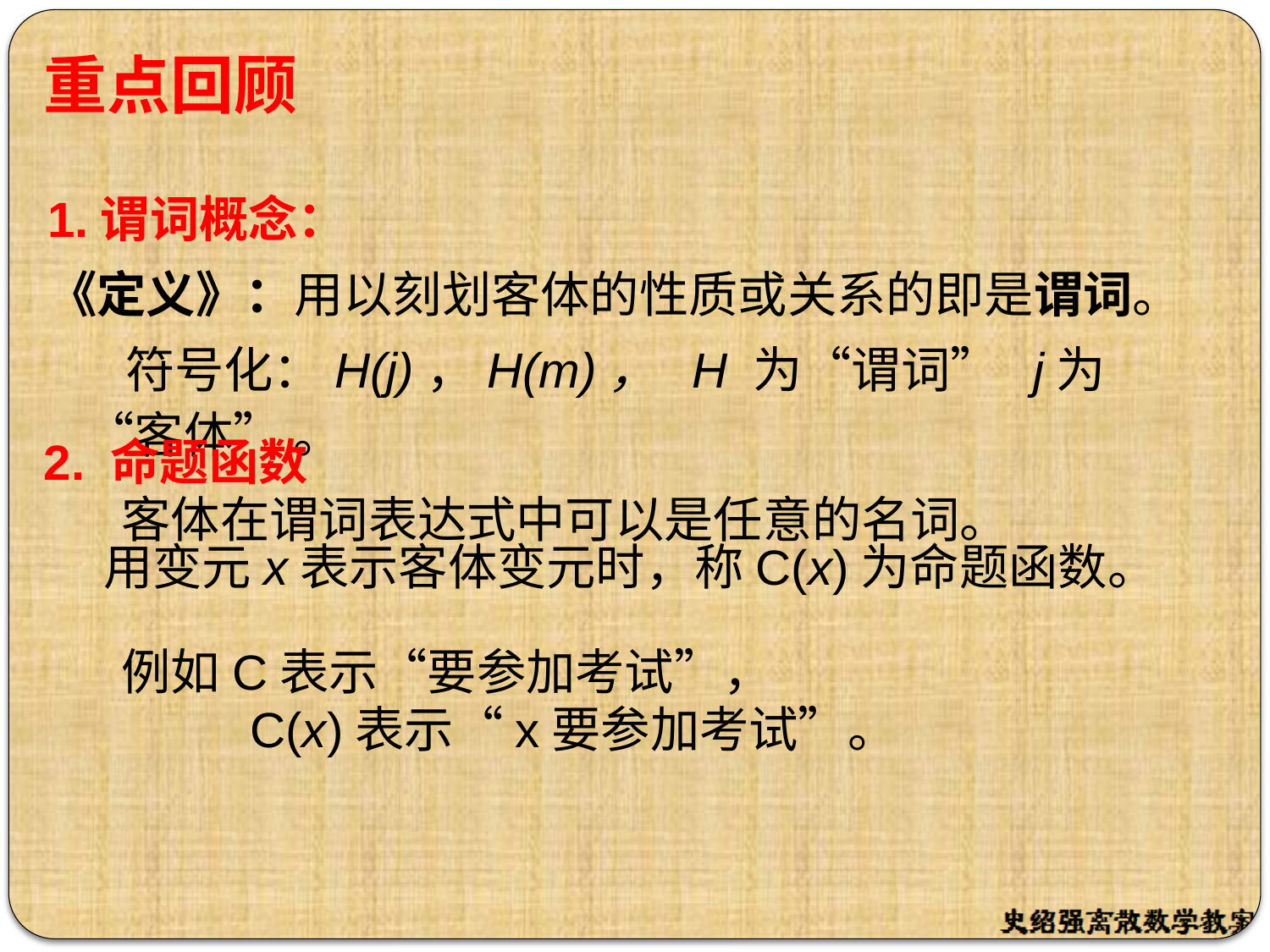

# 重点回顾
1.谓词概念：
《定义》：用以刻划客体的性质或关系的即是谓词。
      符号化：H(j)，H(m)，  H 为“谓词”  j为“客体” 。
2. 命题函数
      客体在谓词表达式中可以是任意的名词。
  用变元x表示客体变元时，称C(x)为命题函数。
      例如C表示“要参加考试”，
               C(x)表示“x要参加考试”。